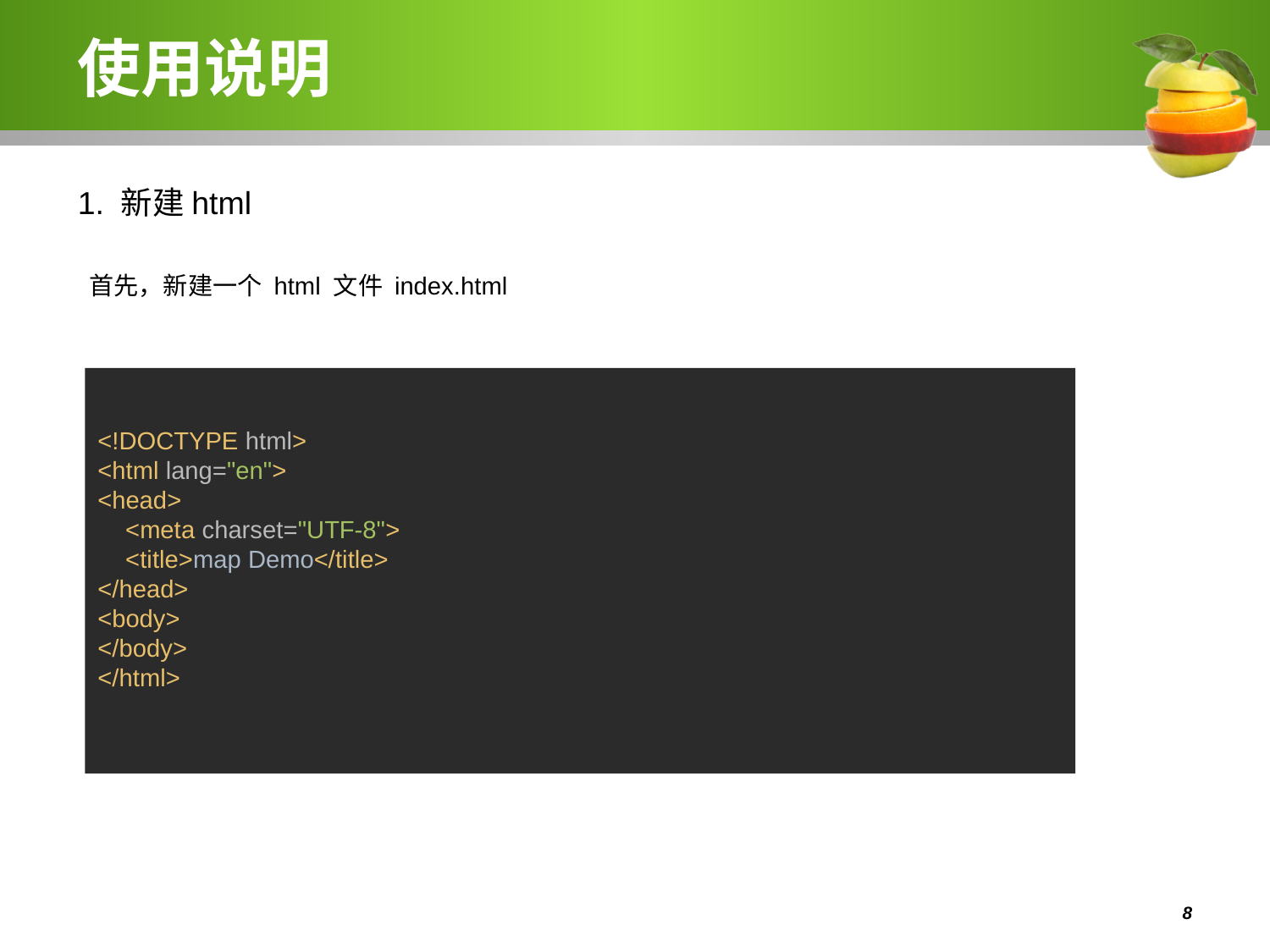

# 使用说明
1. 新建html

 首先，新建一个 html 文件 index.html

<!DOCTYPE html>
<html lang="en">
<head>
    <meta charset="UTF-8">
    <title>map Demo</title>
</head>
<body>
</body>
</html>

 8